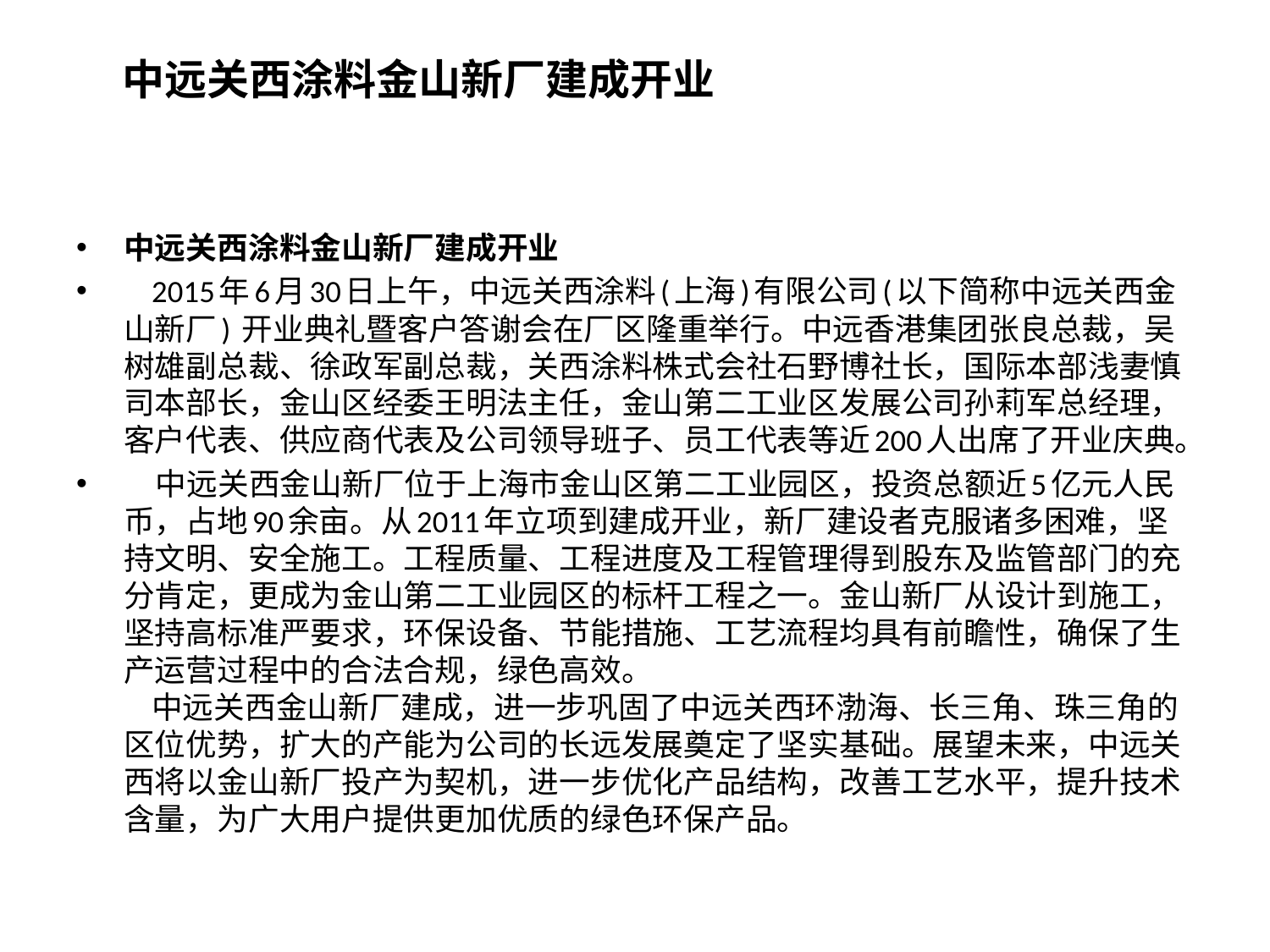

# 中远关西涂料金山新厂建成开业
中远关西涂料金山新厂建成开业
    2015年6月30日上午，中远关西涂料(上海)有限公司(以下简称中远关西金山新厂) 开业典礼暨客户答谢会在厂区隆重举行。中远香港集团张良总裁，吴树雄副总裁、徐政军副总裁，关西涂料株式会社石野博社长，国际本部浅妻慎司本部长，金山区经委王明法主任，金山第二工业区发展公司孙莉军总经理，客户代表、供应商代表及公司领导班子、员工代表等近200人出席了开业庆典。
    中远关西金山新厂位于上海市金山区第二工业园区，投资总额近5亿元人民币，占地90余亩。从2011年立项到建成开业，新厂建设者克服诸多困难，坚持文明、安全施工。工程质量、工程进度及工程管理得到股东及监管部门的充分肯定，更成为金山第二工业园区的标杆工程之一。金山新厂从设计到施工，坚持高标准严要求，环保设备、节能措施、工艺流程均具有前瞻性，确保了生产运营过程中的合法合规，绿色高效。
    中远关西金山新厂建成，进一步巩固了中远关西环渤海、长三角、珠三角的区位优势，扩大的产能为公司的长远发展奠定了坚实基础。展望未来，中远关西将以金山新厂投产为契机，进一步优化产品结构，改善工艺水平，提升技术含量，为广大用户提供更加优质的绿色环保产品。